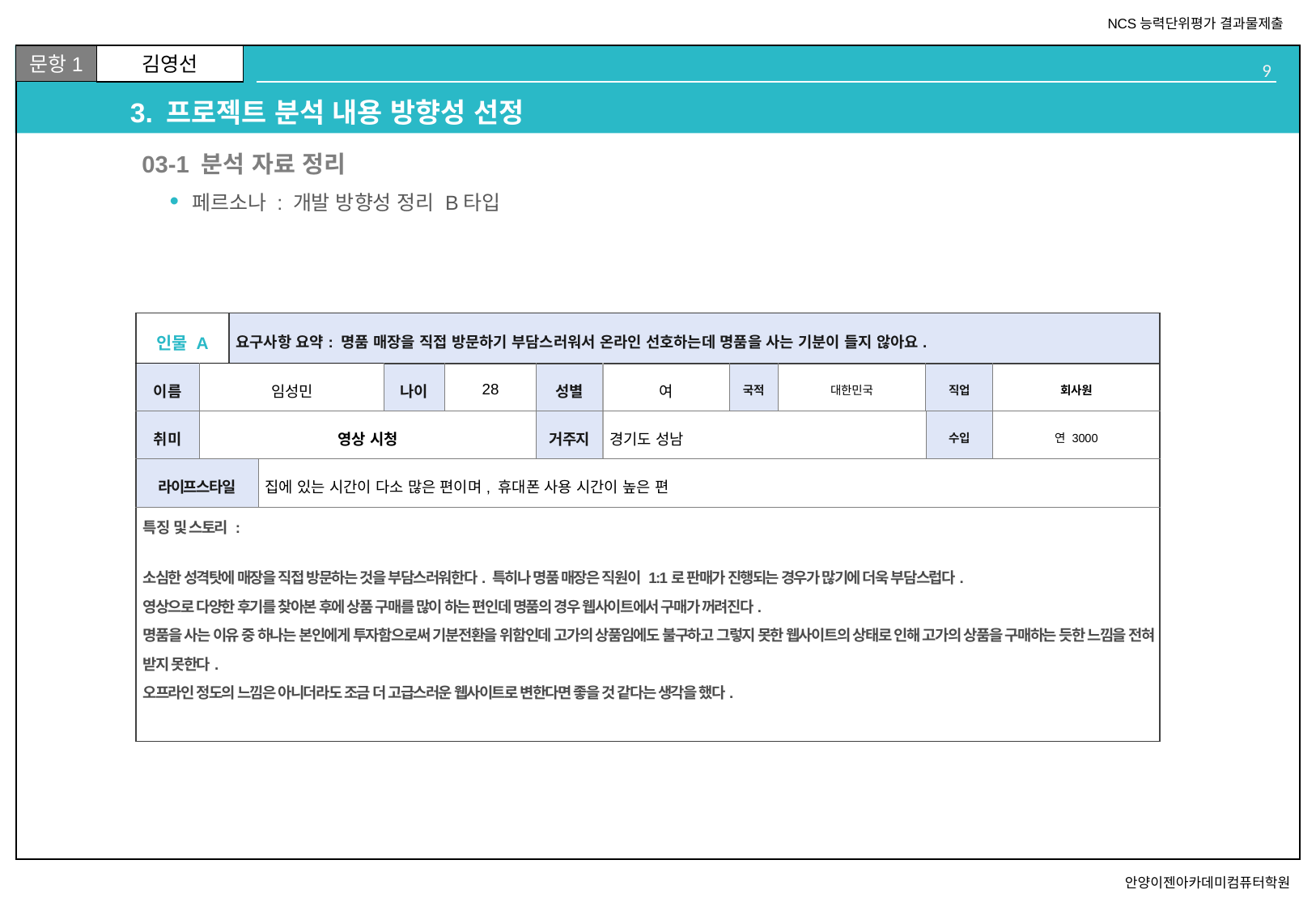

# 3. 프로젝트 분석 내용 방향성 선정
02
03-1 분석 자료 정리
페르소나 : 개발 방향성 정리 B타입
| 인물 A |  | 요구사항 요약: 명품 매장을 직접 방문하기 부담스러워서 온라인 선호하는데 명품을 사는 기분이 들지 않아요. |  |  |  |  |  |  |  |  |  |
| --- | --- | --- | --- | --- | --- | --- | --- | --- | --- | --- | --- |
| 이름 | 임성민 |  |  | 나이 | 28 | 성별 | 여 | 국적 | 대한민국 | 직업 | 회사원 |
| 취미 | 영상 시청 |  |  |  |  | 거주지 | 경기도 성남 |  |  | 수입 | 연 3000 |
| 라이프스타일 |  |  | 집에 있는 시간이 다소 많은 편이며, 휴대폰 사용 시간이 높은 편 |  |  |  |  |  |  |  |  |
| 특징 및 스토리 : 소심한 성격탓에 매장을 직접 방문하는 것을 부담스러워한다. 특히나 명품 매장은 직원이 1:1로 판매가 진행되는 경우가 많기에 더욱 부담스럽다. 영상으로 다양한 후기를 찾아본 후에 상품 구매를 많이 하는 편인데 명품의 경우 웹사이트에서 구매가 꺼려진다. 명품을 사는 이유 중 하나는 본인에게 투자함으로써 기분전환을 위함인데 고가의 상품임에도 불구하고 그렇지 못한 웹사이트의 상태로 인해 고가의 상품을 구매하는 듯한 느낌을 전혀 받지 못한다. 오프라인 정도의 느낌은 아니더라도 조금 더 고급스러운 웹사이트로 변한다면 좋을 것 같다는 생각을 했다. |  |  |  |  |  |  |  |  |  |  |  |